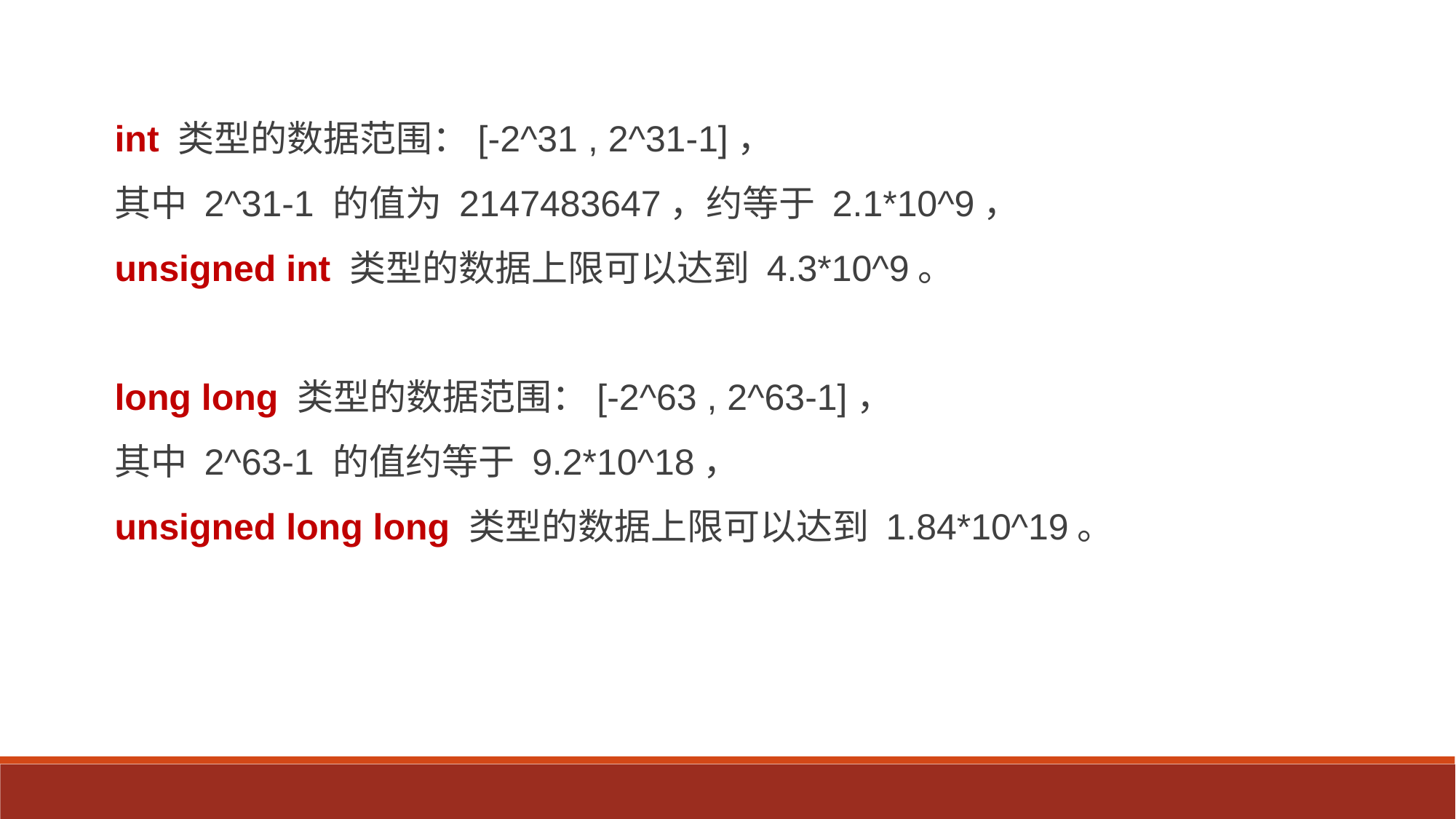

int 类型的数据范围：[-2^31 , 2^31-1]，
其中 2^31-1 的值为 2147483647，约等于 2.1*10^9，
unsigned int 类型的数据上限可以达到 4.3*10^9。

long long 类型的数据范围：[-2^63 , 2^63-1]，
其中 2^63-1 的值约等于 9.2*10^18，
unsigned long long 类型的数据上限可以达到 1.84*10^19。